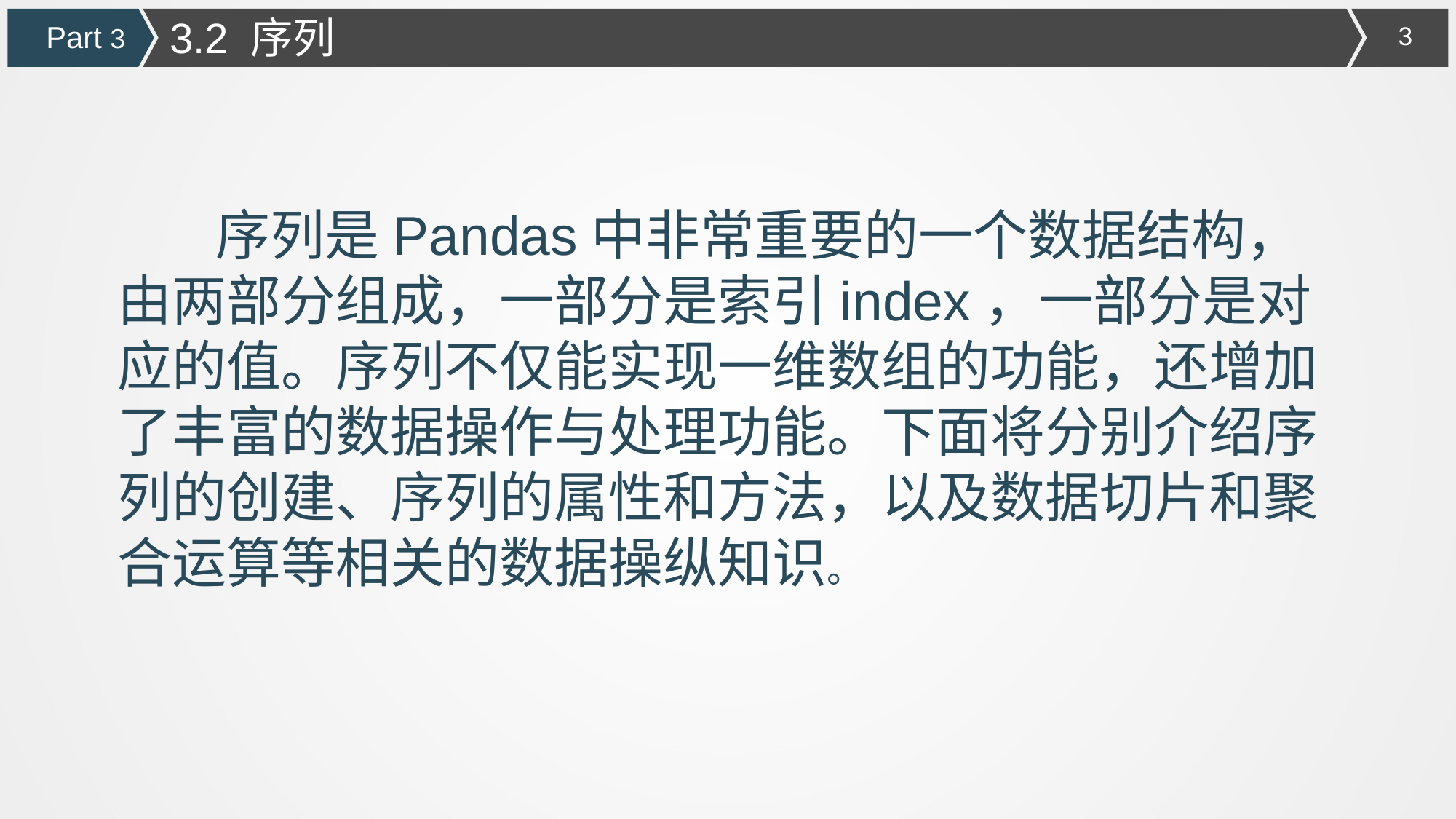

3.2 序列
Part 3

       序列是Pandas中非常重要的一个数据结构，由两部分组成，一部分是索引index，一部分是对应的值。序列不仅能实现一维数组的功能，还增加了丰富的数据操作与处理功能。下面将分别介绍序列的创建、序列的属性和方法，以及数据切片和聚合运算等相关的数据操纵知识。